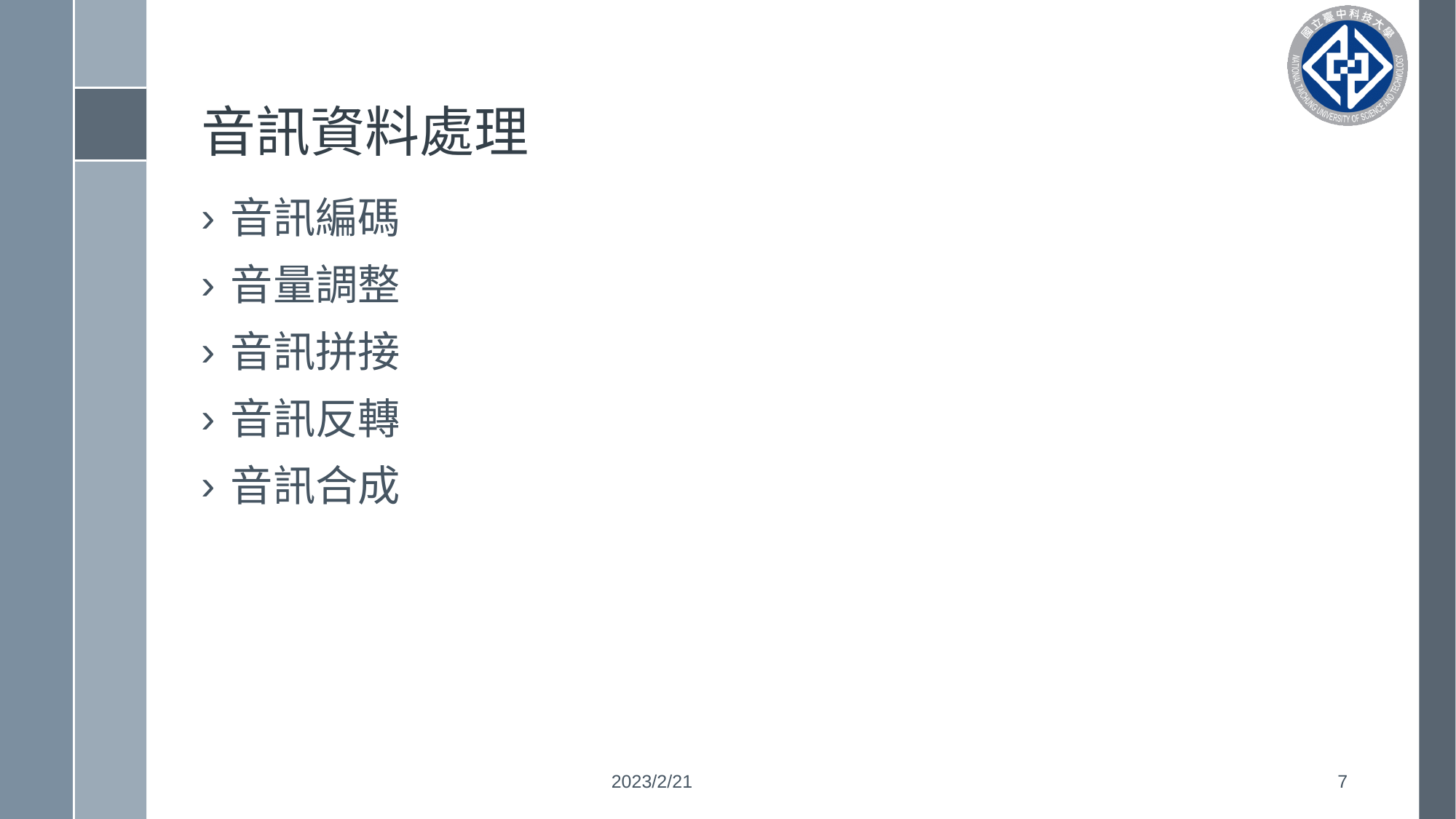

# 音訊資料處理
音訊編碼
音量調整
音訊拼接
音訊反轉
音訊合成
2023/2/21
7